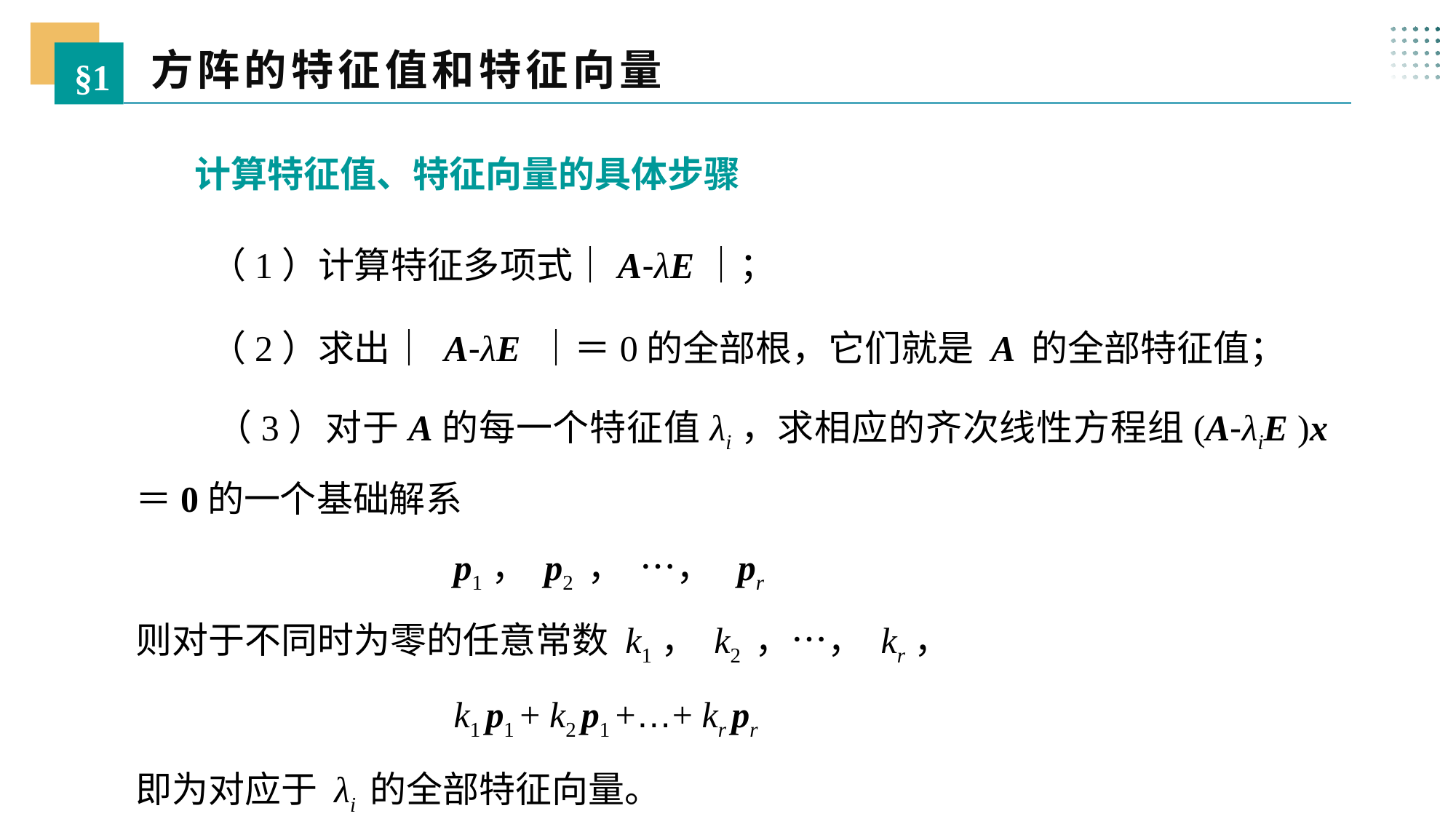

方阵的特征值和特征向量
§1
        计算特征值、特征向量的具体步骤
        （1）计算特征多项式｜A-λE｜；
        （2）求出｜ A-λE ｜＝0的全部根，它们就是 A 的全部特征值；
        （3）对于A的每一个特征值λi，求相应的齐次线性方程组(A-λiE )x＝0的一个基础解系
                                   p1， p2 ，  …，  pr
则对于不同时为零的任意常数 k1， k2 ，…， kr，
                                   k1 p1 + k2 p1 +…+ kr pr
即为对应于 λi 的全部特征向量。